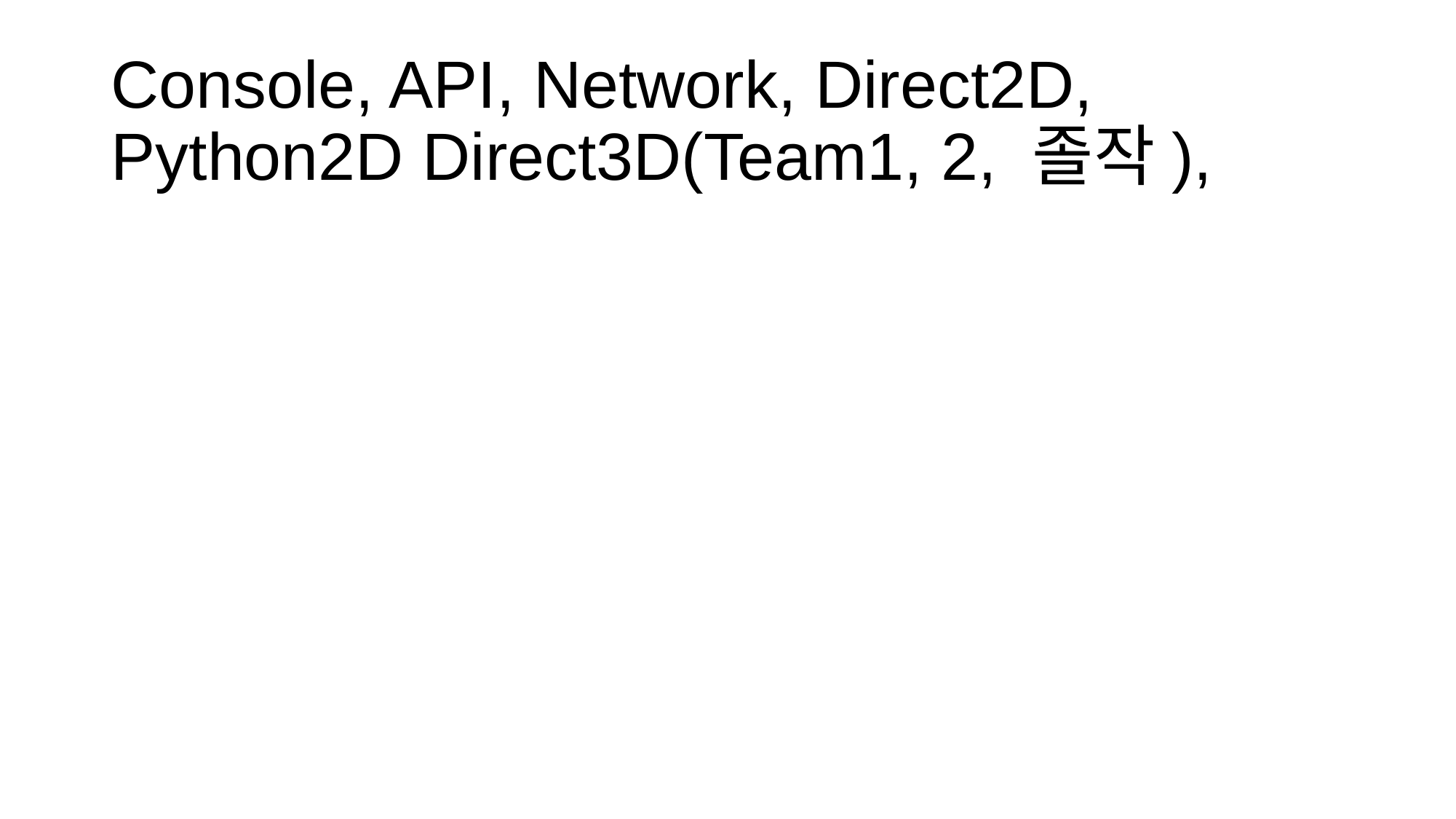

# Console, API, Network, Direct2D, Python2D Direct3D(Team1, 2, 졸작),